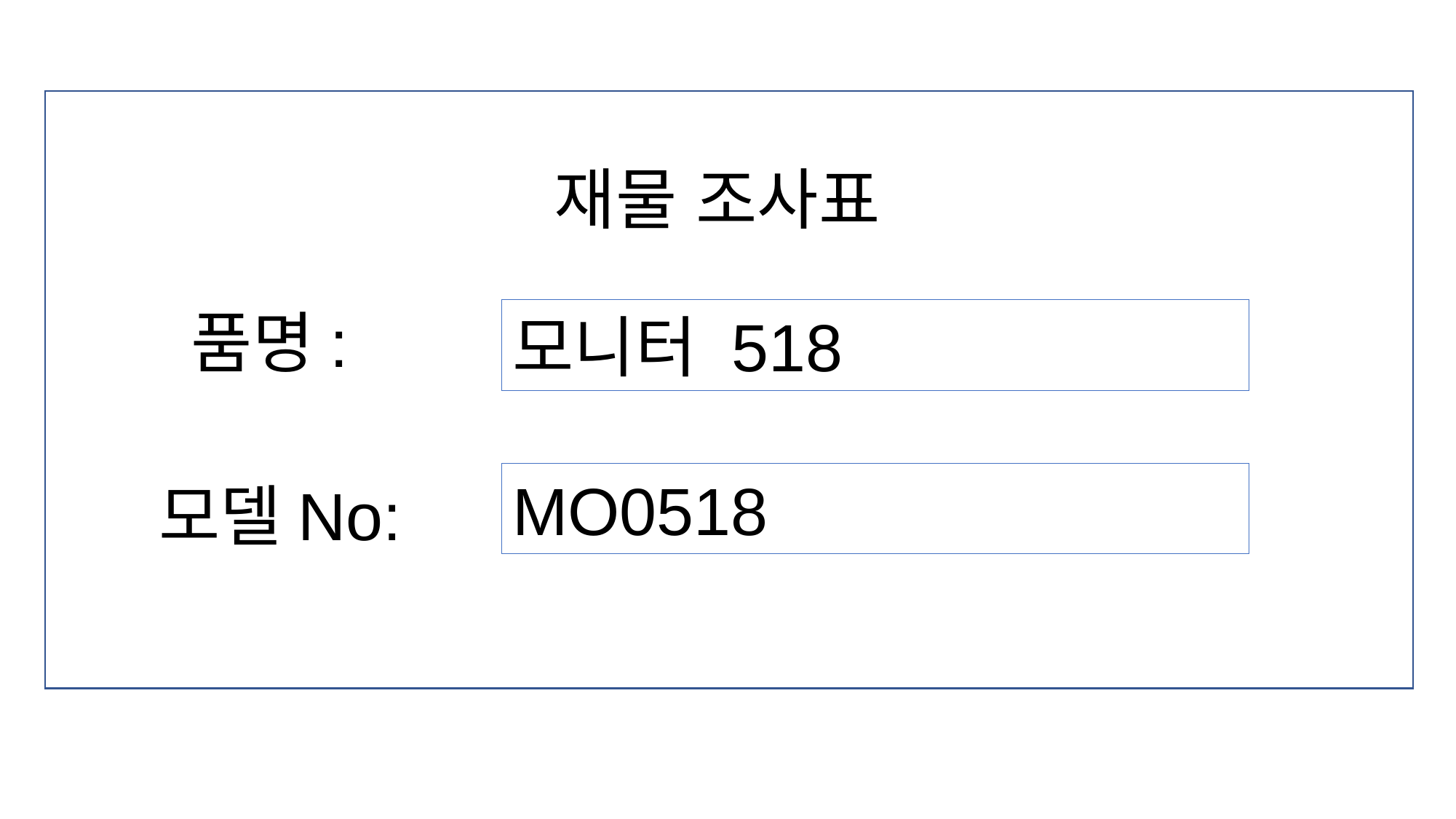

재물 조사표
품명:
모니터 518
MO0518
모델No: